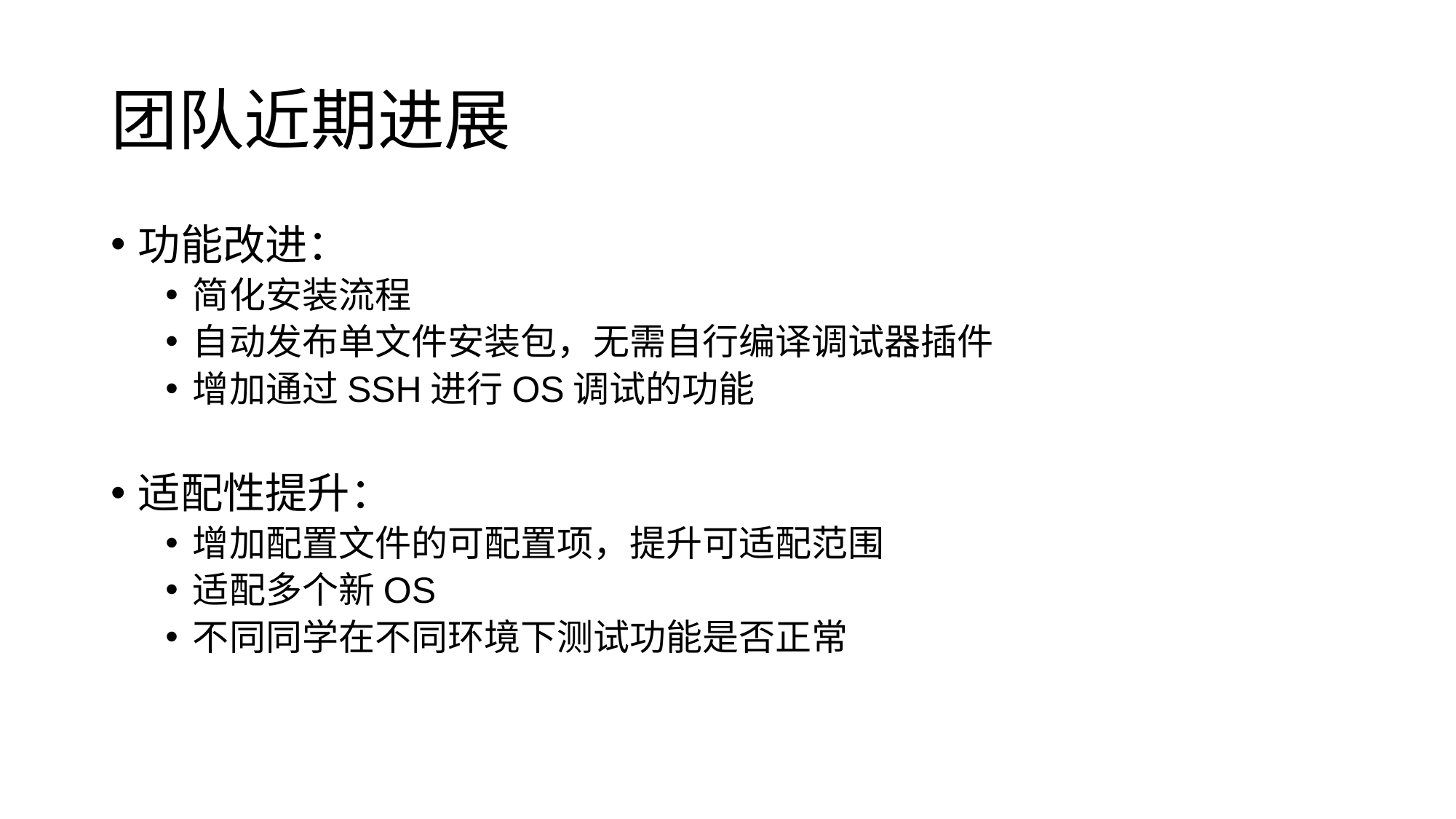

# 团队近期进展
功能改进：
简化安装流程
自动发布单文件安装包，无需自行编译调试器插件
增加通过SSH进行OS调试的功能

适配性提升：
增加配置文件的可配置项，提升可适配范围
适配多个新OS
不同同学在不同环境下测试功能是否正常